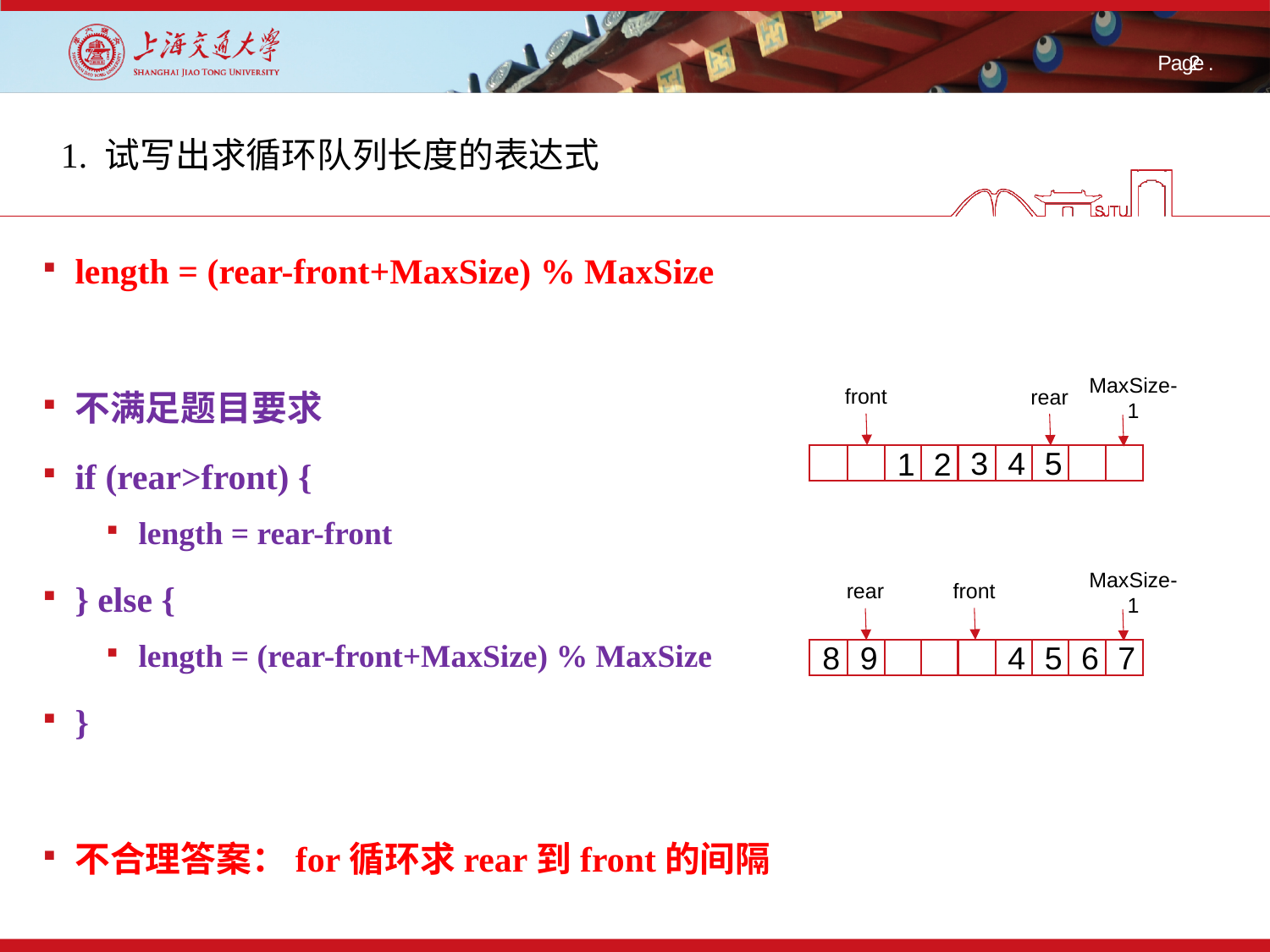

1. 试写出求循环队列长度的表达式
length = (rear-front+MaxSize) % MaxSize

不满足题目要求
if (rear>front) {
length = rear-front
} else {
length = (rear-front+MaxSize) % MaxSize
}

不合理答案：for循环求rear到front的间隔
front
rear
MaxSize-1

4
5
3

1
2
front
rear
MaxSize-1
8
9
6
4
5

7